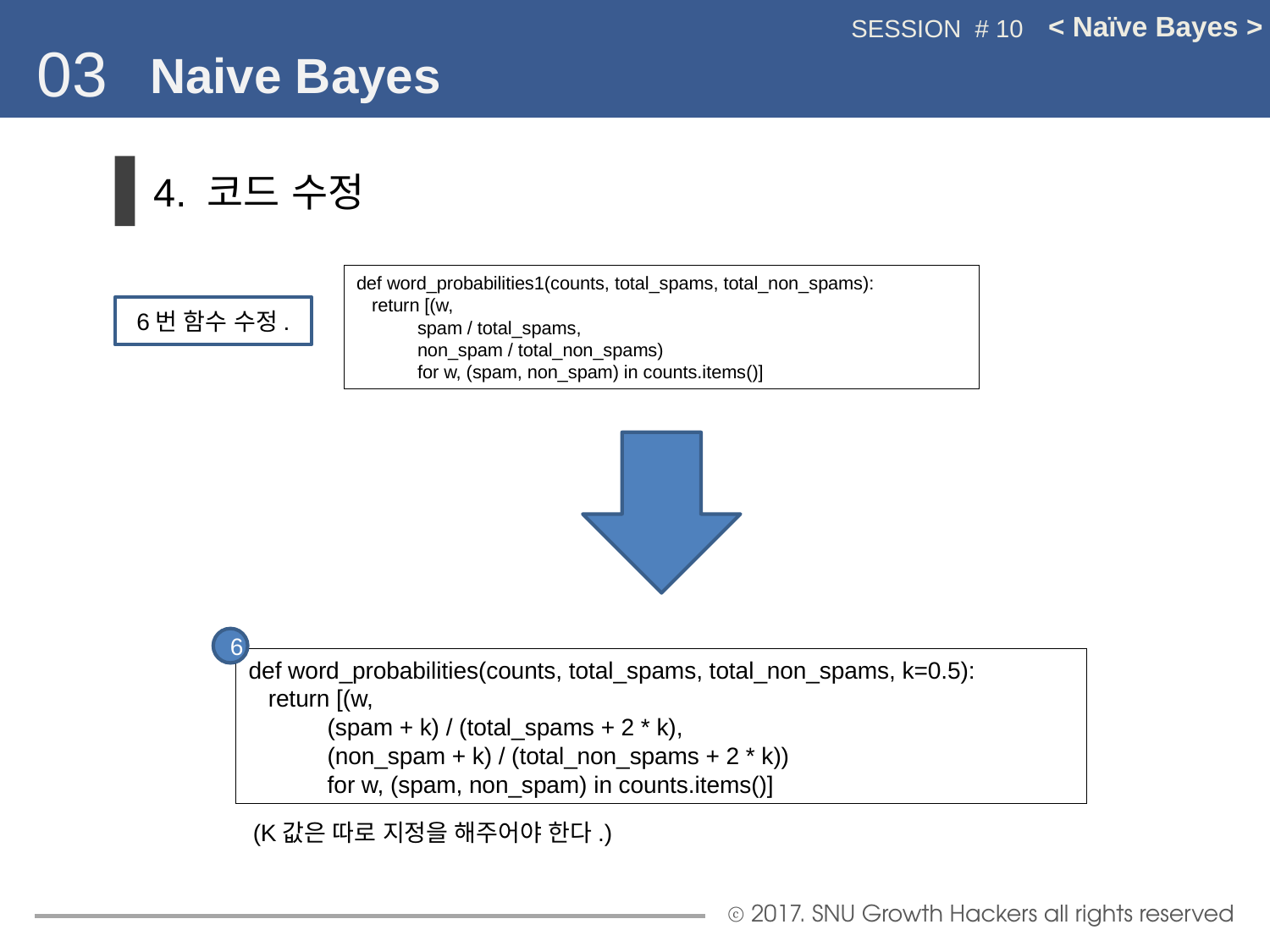

< Naïve Bayes >
SESSION  # 10
03
Naive Bayes
4. 코드 수정

def word_probabilities1(counts, total_spams, total_non_spams):
   return [(w,
            spam / total_spams,
            non_spam / total_non_spams)
            for w, (spam, non_spam) in counts.items()]
6번 함수 수정.

6
def word_probabilities(counts, total_spams, total_non_spams, k=0.5):
   return [(w,
            (spam + k) / (total_spams + 2 * k),
            (non_spam + k) / (total_non_spams + 2 * k))
            for w, (spam, non_spam) in counts.items()]
(K값은 따로 지정을 해주어야 한다.)
ⓒ 2017. SNU Growth Hackers all rights reserved